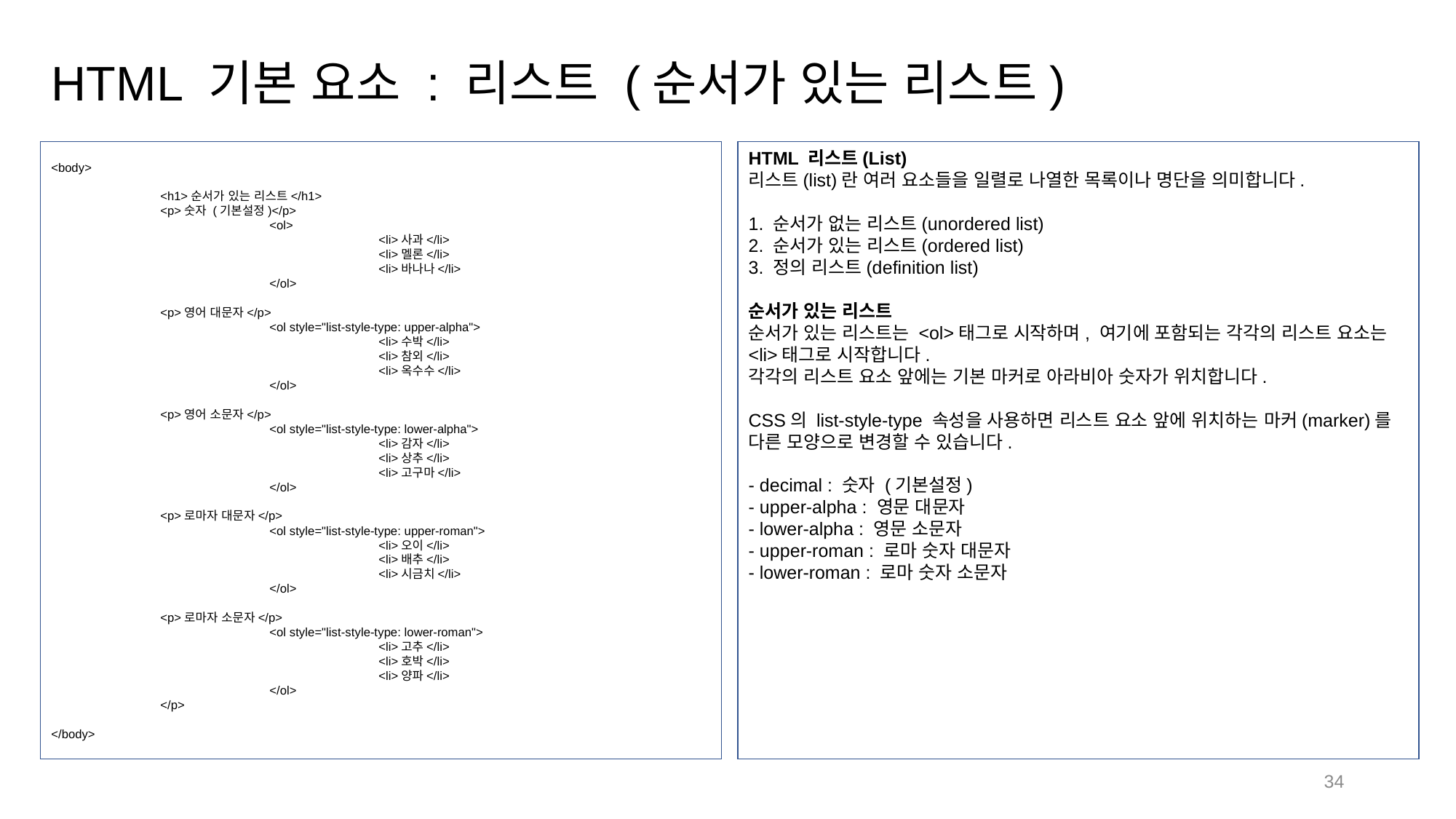

# HTML 기본 요소 : 리스트 (순서가 있는 리스트)
<body>

	<h1>순서가 있는 리스트</h1>
	<p>숫자 (기본설정)</p>
		<ol>
			<li>사과</li>
			<li>멜론</li>
			<li>바나나</li>
		</ol>

	<p>영어 대문자</p>
		<ol style="list-style-type: upper-alpha">
			<li>수박</li>
			<li>참외</li>
			<li>옥수수</li>
		</ol>

	<p>영어 소문자</p>
		<ol style="list-style-type: lower-alpha">
			<li>감자</li>
			<li>상추</li>
			<li>고구마</li>
		</ol>

	<p>로마자 대문자</p>
		<ol style="list-style-type: upper-roman">
			<li>오이</li>
			<li>배추</li>
			<li>시금치</li>
		</ol>

	<p>로마자 소문자</p>
		<ol style="list-style-type: lower-roman">
			<li>고추</li>
			<li>호박</li>
			<li>양파</li>
		</ol>
	</p>

</body>
HTML 리스트(List)
리스트(list)란 여러 요소들을 일렬로 나열한 목록이나 명단을 의미합니다.

1. 순서가 없는 리스트(unordered list)
2. 순서가 있는 리스트(ordered list)
3. 정의 리스트(definition list)

순서가 있는 리스트
순서가 있는 리스트는 <ol>태그로 시작하며, 여기에 포함되는 각각의 리스트 요소는 <li>태그로 시작합니다.
각각의 리스트 요소 앞에는 기본 마커로 아라비아 숫자가 위치합니다.
CSS의 list-style-type 속성을 사용하면 리스트 요소 앞에 위치하는 마커(marker)를 다른 모양으로 변경할 수 있습니다.

- decimal : 숫자 (기본설정)
- upper-alpha : 영문 대문자
- lower-alpha : 영문 소문자
- upper-roman : 로마 숫자 대문자
- lower-roman : 로마 숫자 소문자

34